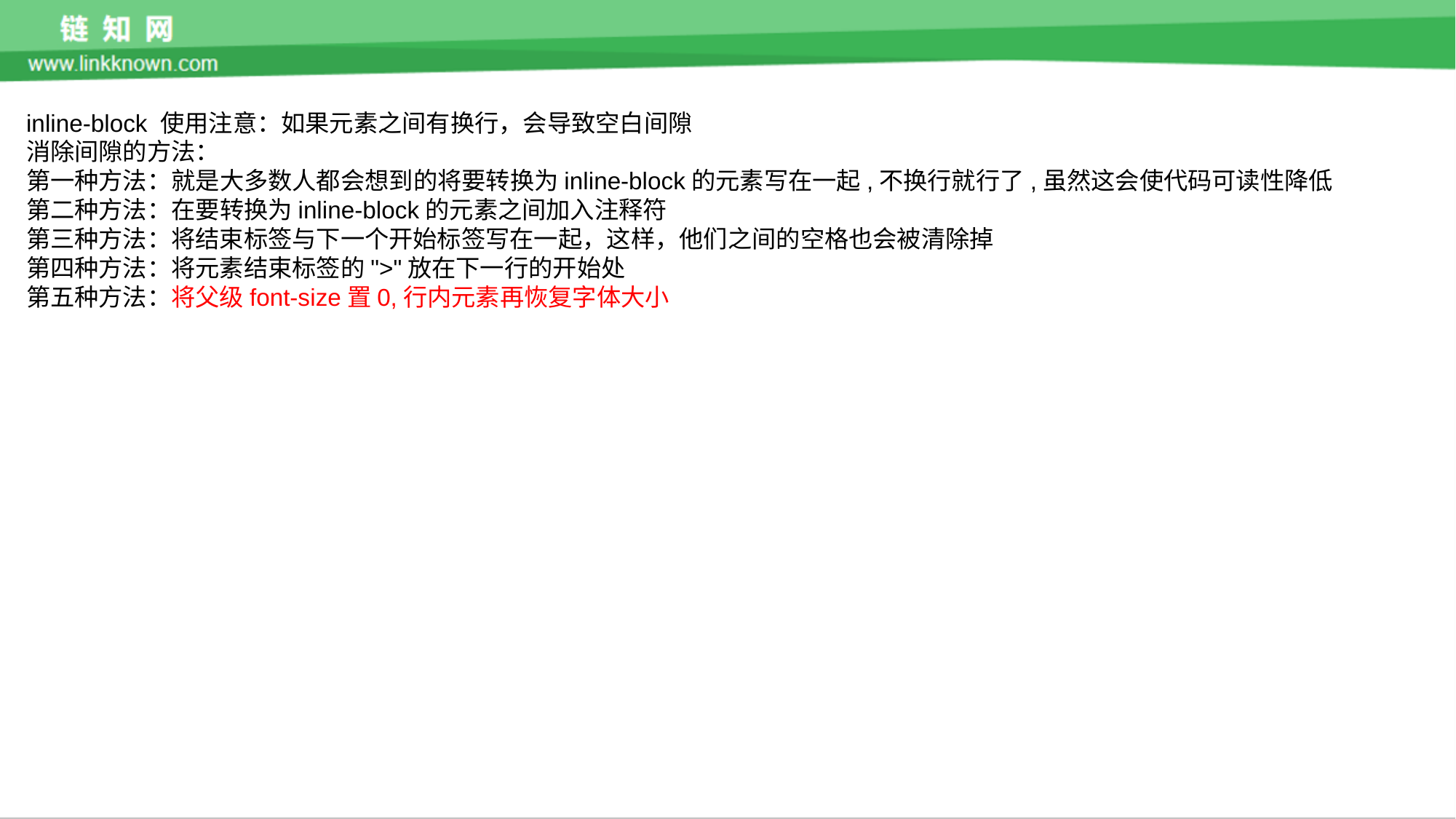

inline-block 使用注意：如果元素之间有换行，会导致空白间隙
消除间隙的方法：
第一种方法：就是大多数人都会想到的将要转换为inline-block的元素写在一起,不换行就行了,虽然这会使代码可读性降低
第二种方法：在要转换为inline-block的元素之间加入注释符
第三种方法：将结束标签与下一个开始标签写在一起，这样，他们之间的空格也会被清除掉
第四种方法：将元素结束标签的">"放在下一行的开始处
第五种方法：将父级font-size置0,行内元素再恢复字体大小